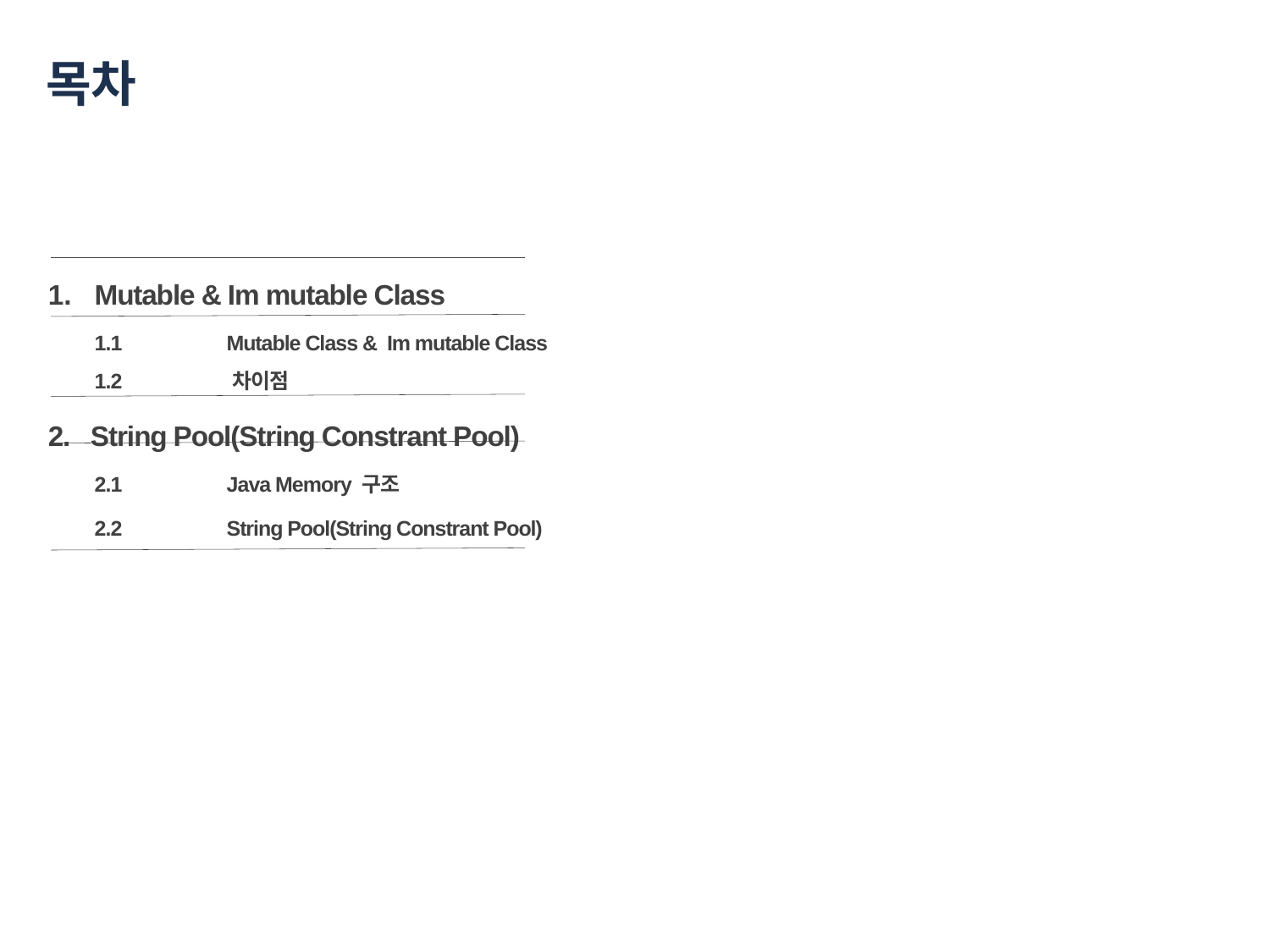

# 목차
Mutable & Im mutable Class
	1.1	 Mutable Class &  Im mutable Class
	1.2	 차이점
2.   String Pool(String Constrant Pool)
	2.1	 Java Memory 구조
	2.2	 String Pool(String Constrant Pool)